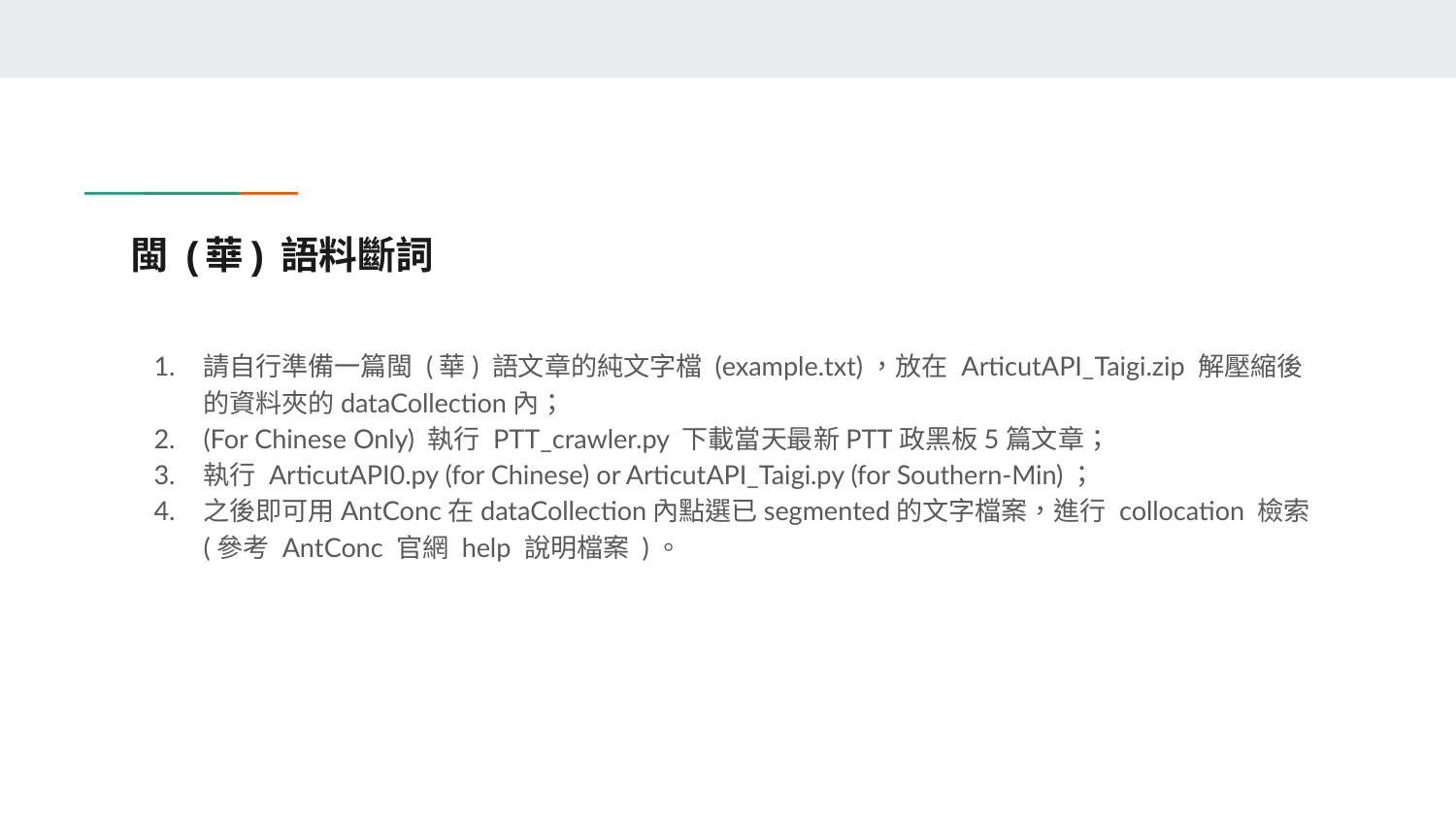

# 閩 (華) 語料斷詞
請自行準備一篇閩 (華) 語文章的純文字檔 (example.txt)，放在 ArticutAPI_Taigi.zip 解壓縮後的資料夾的dataCollection內；
(For Chinese Only) 執行 PTT_crawler.py 下載當天最新PTT政黑板5篇文章；
執行 ArticutAPI0.py (for Chinese) or ArticutAPI_Taigi.py (for Southern-Min)；
之後即可用AntConc在dataCollection內點選已segmented的文字檔案，進行 collocation 檢索 (參考 AntConc 官網 help 說明檔案 )。